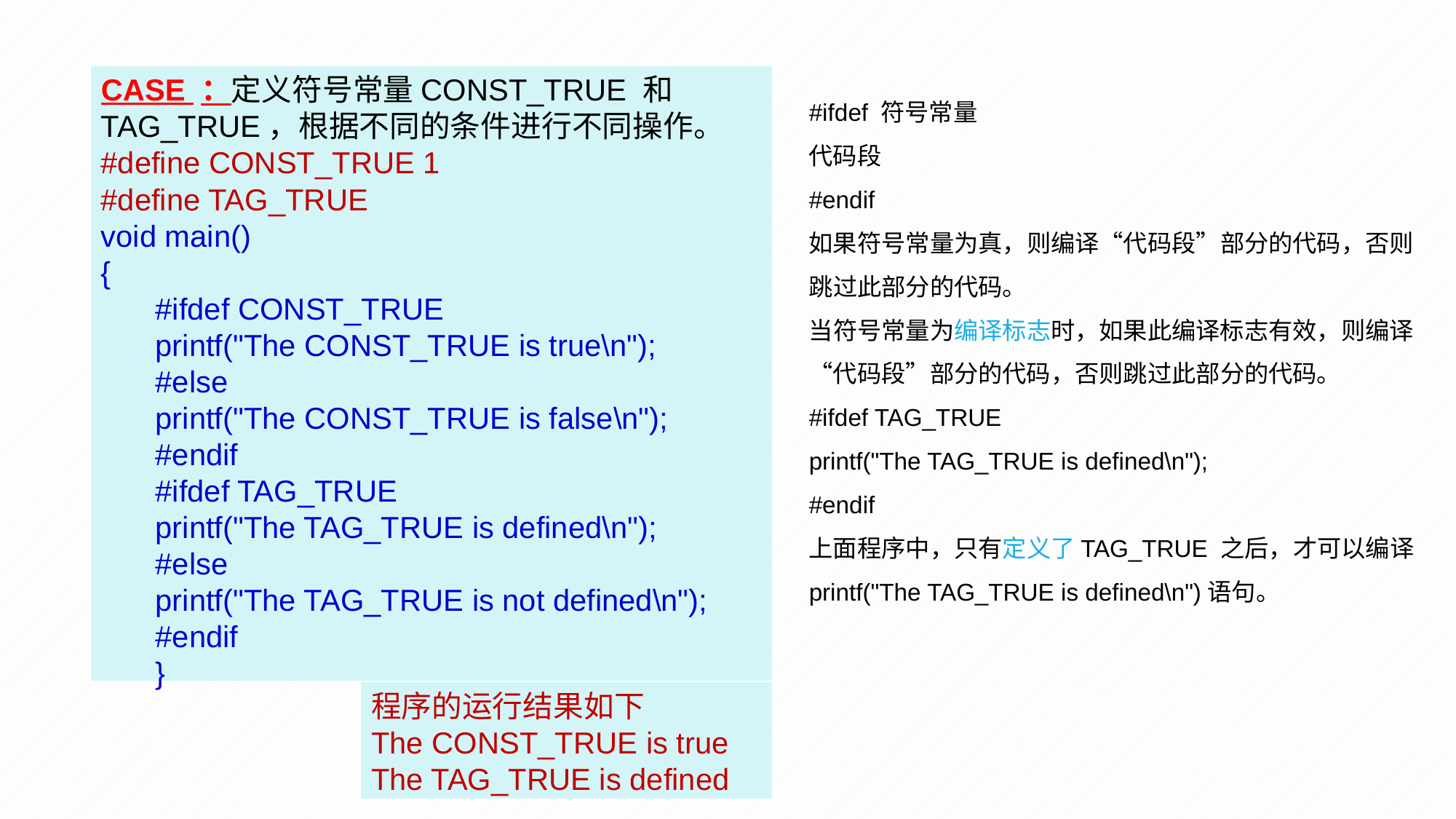

CASE ：定义符号常量CONST_TRUE 和TAG_TRUE，根据不同的条件进行不同操作。
#define CONST_TRUE 1
#define TAG_TRUE
void main()
{
#ifdef CONST_TRUE
printf("The CONST_TRUE is true\n");
#else
printf("The CONST_TRUE is false\n");
#endif
#ifdef TAG_TRUE
printf("The TAG_TRUE is defined\n");
#else
printf("The TAG_TRUE is not defined\n");
#endif
}
#ifdef 符号常量
代码段
#endif
如果符号常量为真，则编译“代码段”部分的代码，否则跳过此部分的代码。
当符号常量为编译标志时，如果此编译标志有效，则编译“代码段”部分的代码，否则跳过此部分的代码。
#ifdef TAG_TRUE
printf("The TAG_TRUE is defined\n");
#endif
上面程序中，只有定义了TAG_TRUE 之后，才可以编译printf("The TAG_TRUE is defined\n")语句。

程序的运行结果如下
The CONST_TRUE is true
The TAG_TRUE is defined